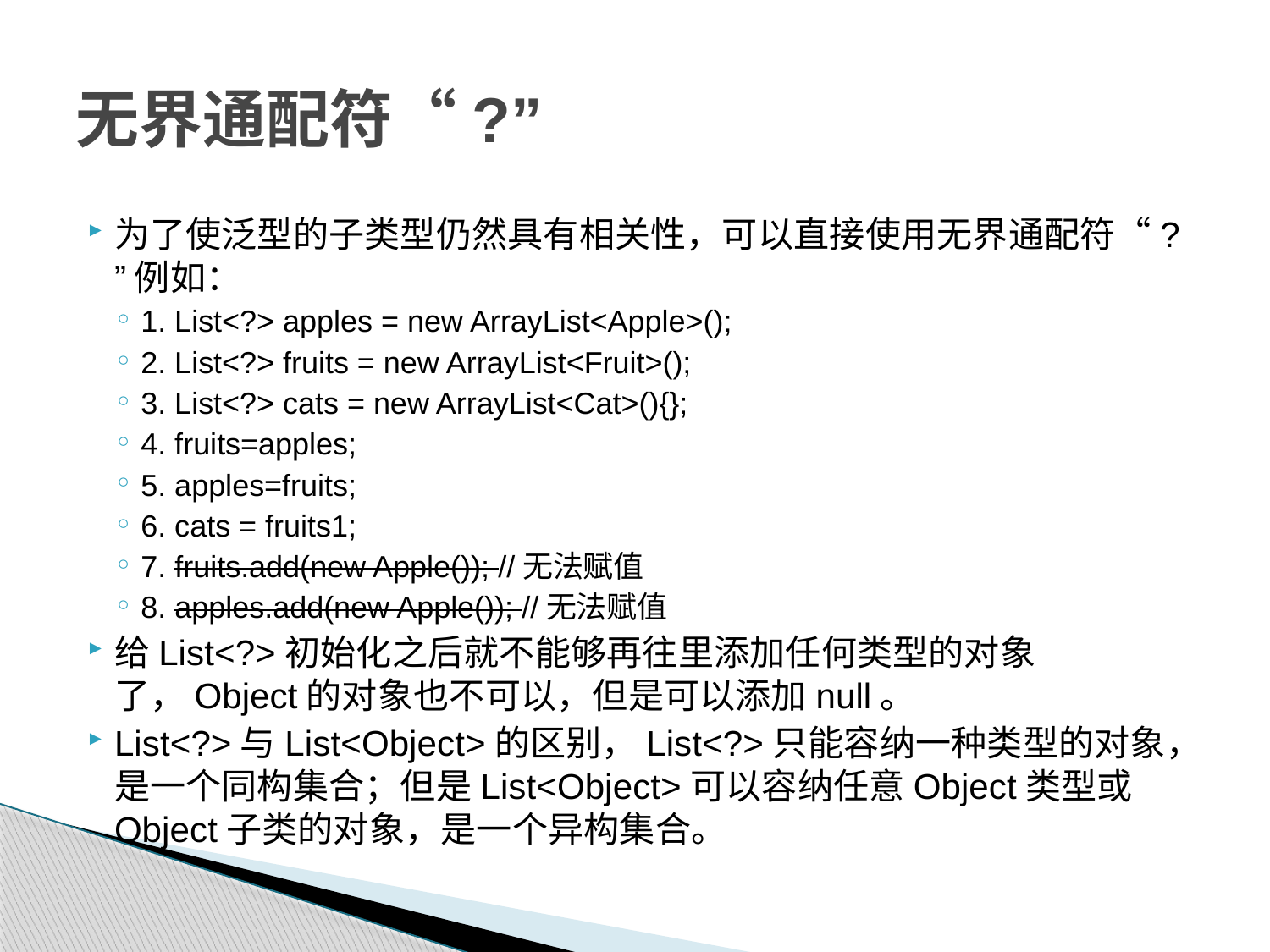

# 无界通配符“?”
为了使泛型的子类型仍然具有相关性，可以直接使用无界通配符“? ”例如：
1. List<?> apples = new ArrayList<Apple>();
2. List<?> fruits = new ArrayList<Fruit>();
3. List<?> cats = new ArrayList<Cat>(){};
4. fruits=apples;
5. apples=fruits;
6. cats = fruits1;
7. fruits.add(new Apple()); //无法赋值
8. apples.add(new Apple()); //无法赋值
给List<?>初始化之后就不能够再往里添加任何类型的对象了，Object的对象也不可以，但是可以添加null。
List<?>与List<Object>的区别，List<?>只能容纳一种类型的对象，是一个同构集合；但是List<Object>可以容纳任意Object类型或Object子类的对象，是一个异构集合。